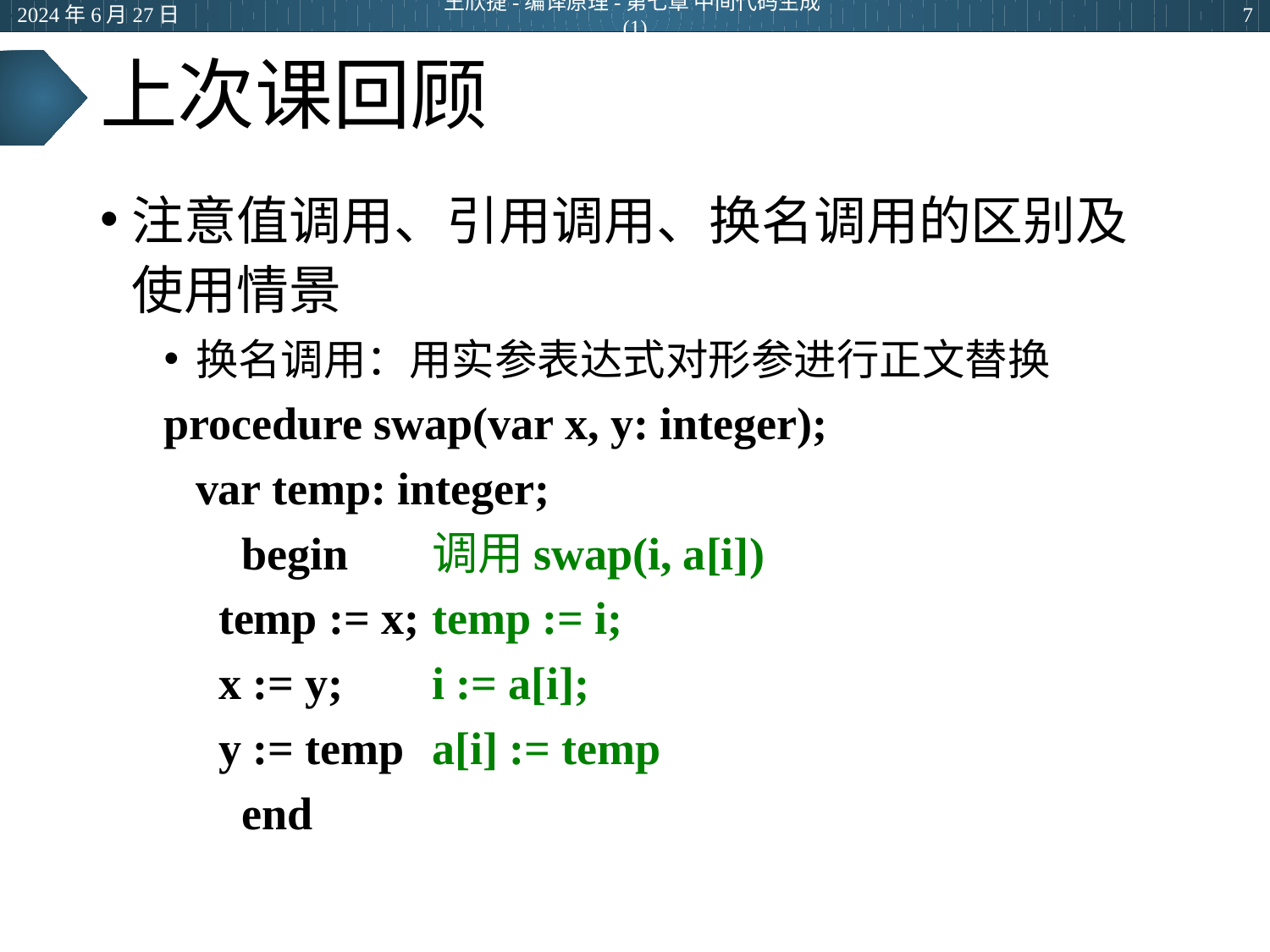

2024年6月27日
王欣捷-编译原理-第七章 中间代码生成(1)
7
# 上次课回顾
注意值调用、引用调用、换名调用的区别及使用情景
换名调用：用实参表达式对形参进行正文替换
procedure swap(var x, y: integer);
	var temp: integer;
	    begin				调用swap(i, a[i])
		  temp := x; 				temp := i;
		  x := y; 				i := a[i];
		  y := temp 				a[i] := temp
	    end